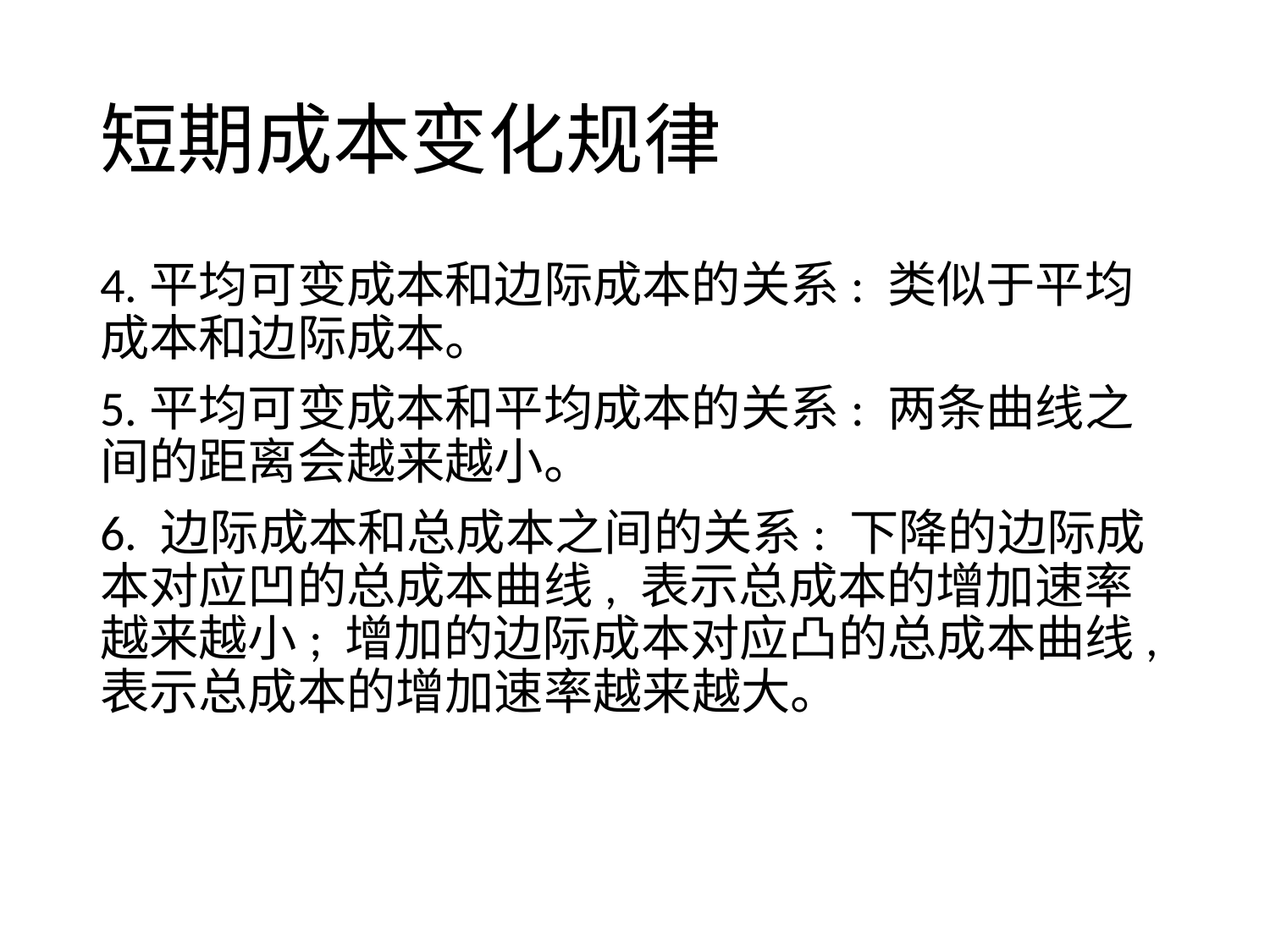

# 短期成本变化规律
4.平均可变成本和边际成本的关系: 类似于平均成本和边际成本。
5.平均可变成本和平均成本的关系: 两条曲线之间的距离会越来越小。
6. 边际成本和总成本之间的关系: 下降的边际成本对应凹的总成本曲线, 表示总成本的增加速率越来越小; 增加的边际成本对应凸的总成本曲线, 表示总成本的增加速率越来越大。